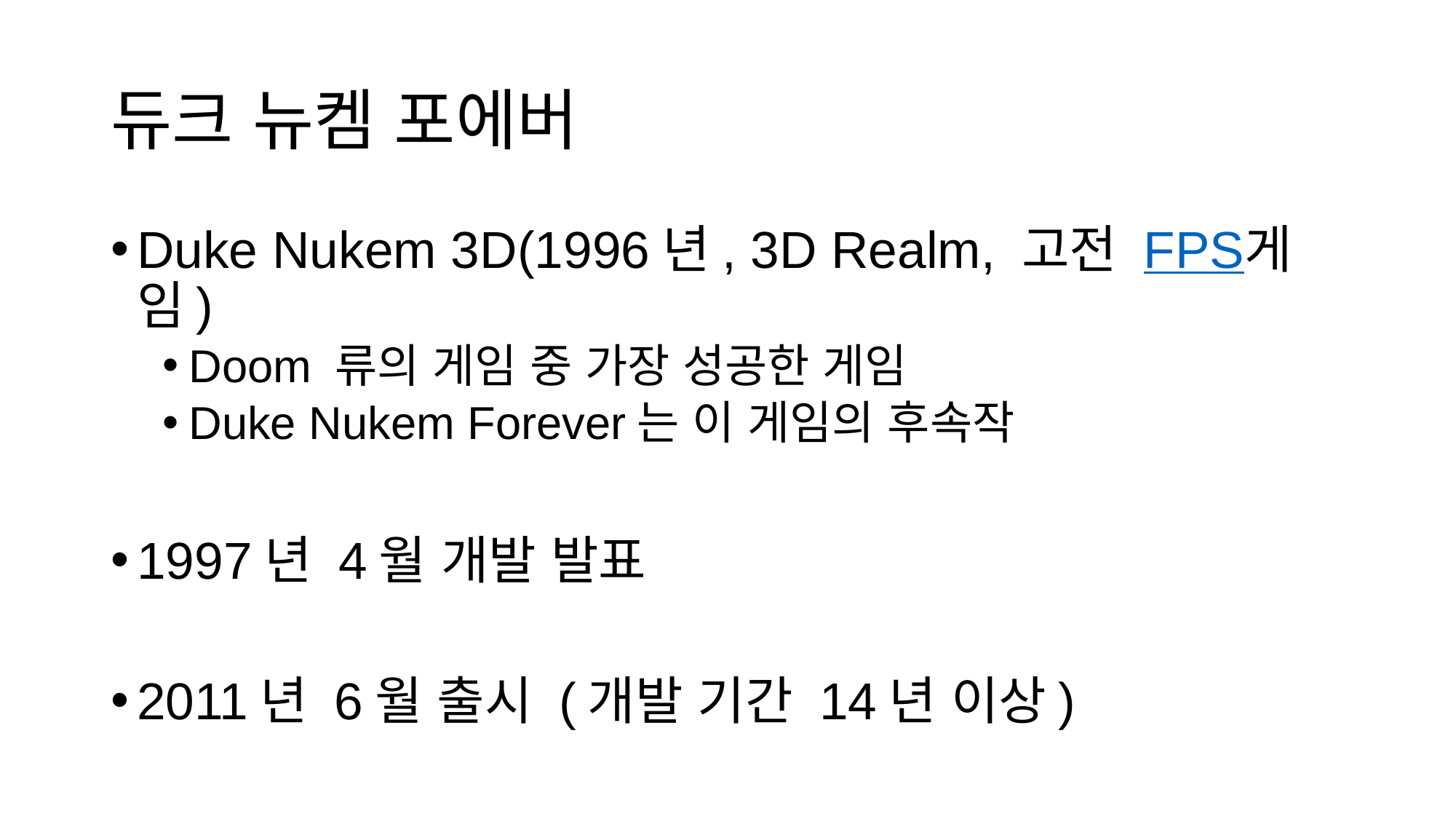

# 듀크 뉴켐 포에버
Duke Nukem 3D(1996년, 3D Realm, 고전 FPS게임)
Doom 류의 게임 중 가장 성공한 게임
Duke Nukem Forever는 이 게임의 후속작

1997년 4월 개발 발표

2011년 6월 출시 (개발 기간 14년 이상)